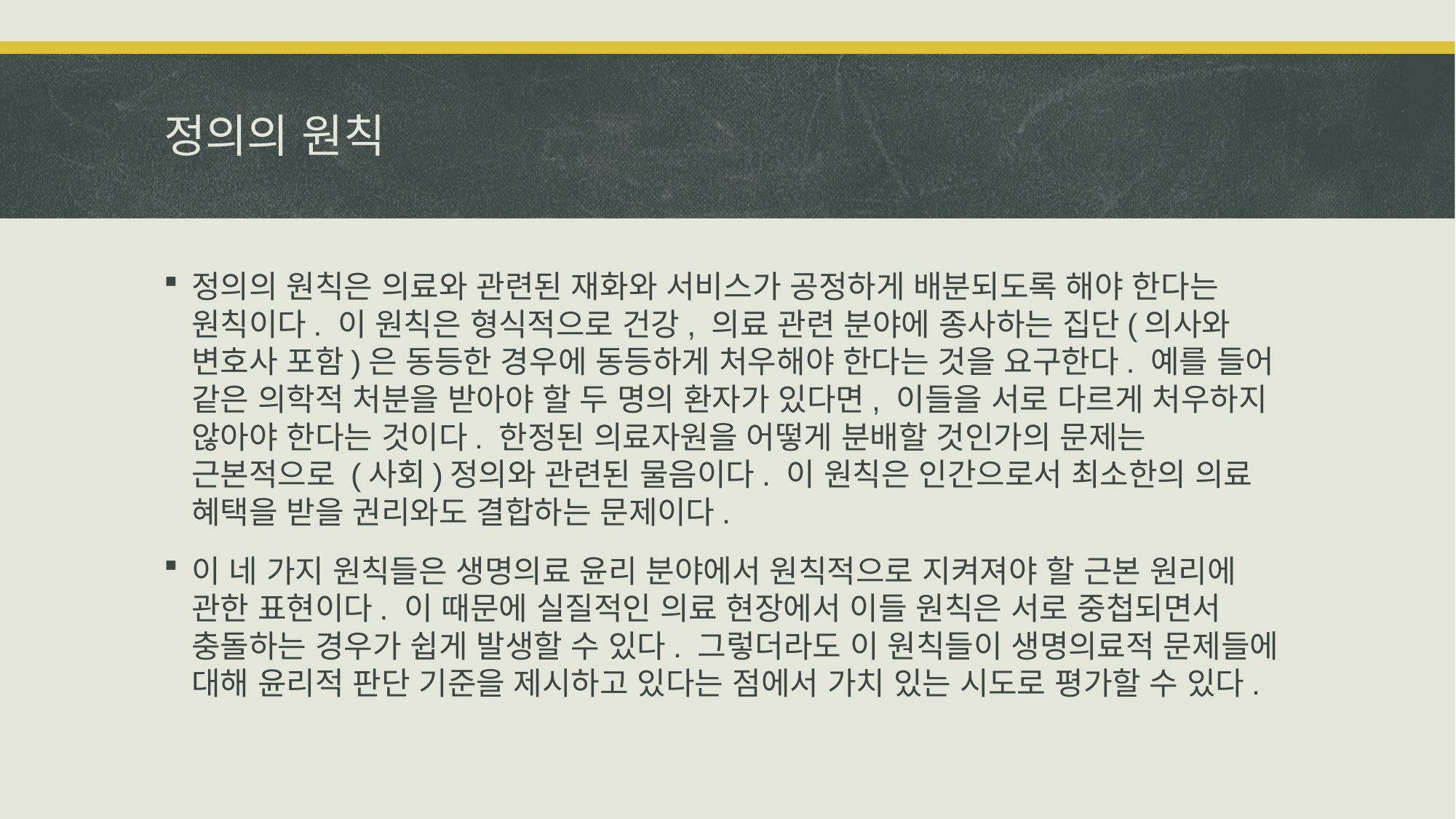

# 정의의 원칙
정의의 원칙은 의료와 관련된 재화와 서비스가 공정하게 배분되도록 해야 한다는 원칙이다. 이 원칙은 형식적으로 건강, 의료 관련 분야에 종사하는 집단(의사와 변호사 포함)은 동등한 경우에 동등하게 처우해야 한다는 것을 요구한다. 예를 들어 같은 의학적 처분을 받아야 할 두 명의 환자가 있다면, 이들을 서로 다르게 처우하지 않아야 한다는 것이다. 한정된 의료자원을 어떻게 분배할 것인가의 문제는 근본적으로 (사회)정의와 관련된 물음이다. 이 원칙은 인간으로서 최소한의 의료 혜택을 받을 권리와도 결합하는 문제이다.
이 네 가지 원칙들은 생명의료 윤리 분야에서 원칙적으로 지켜져야 할 근본 원리에 관한 표현이다. 이 때문에 실질적인 의료 현장에서 이들 원칙은 서로 중첩되면서 충돌하는 경우가 쉽게 발생할 수 있다. 그렇더라도 이 원칙들이 생명의료적 문제들에 대해 윤리적 판단 기준을 제시하고 있다는 점에서 가치 있는 시도로 평가할 수 있다.